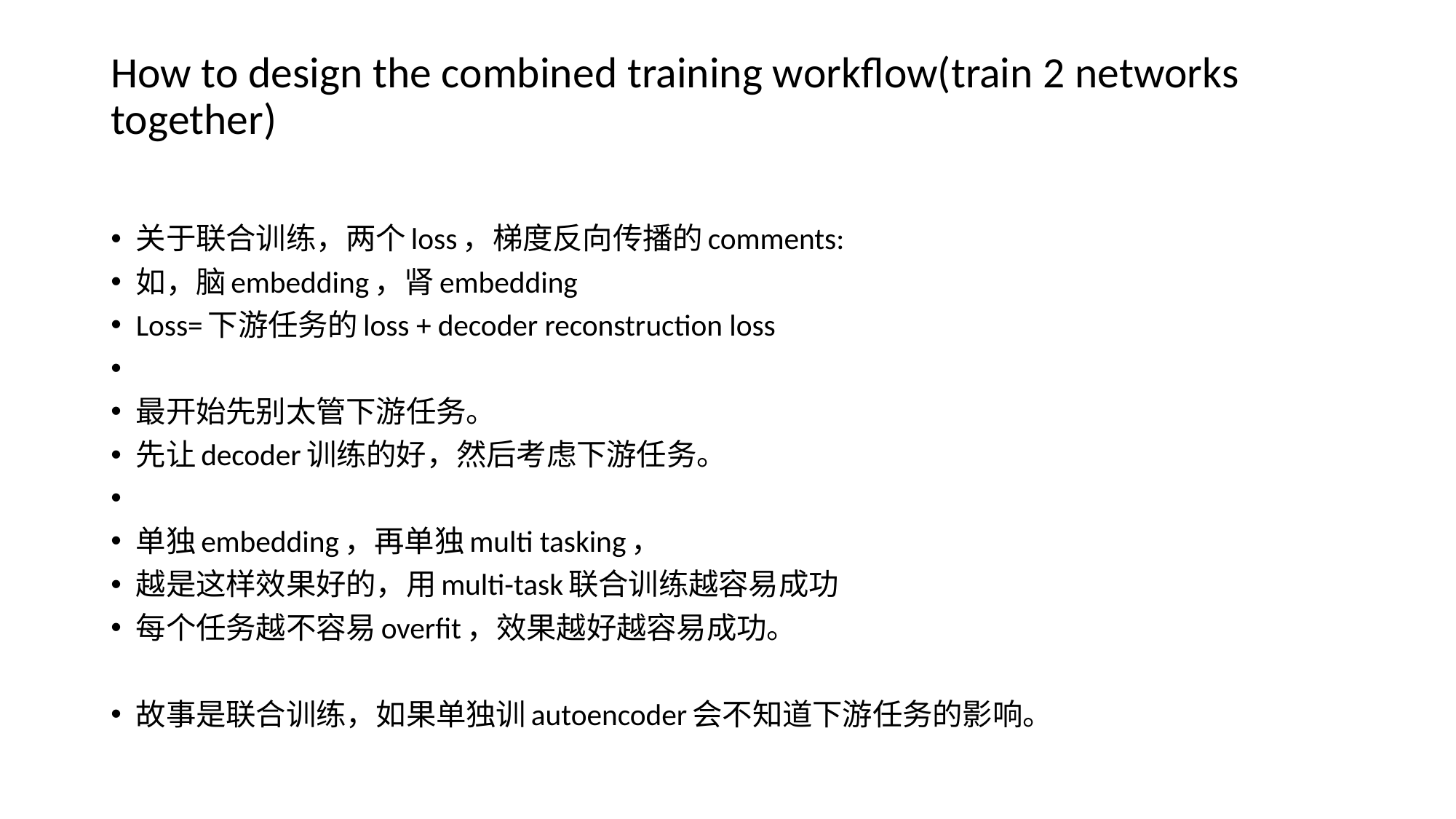

# How to design the combined training workflow(train 2 networks together)
关于联合训练，两个loss，梯度反向传播的comments:
如，脑embedding，肾embedding
Loss=下游任务的loss + decoder reconstruction loss

最开始先别太管下游任务。
先让decoder训练的好，然后考虑下游任务。

单独embedding，再单独multi tasking，
越是这样效果好的，用multi-task联合训练越容易成功
每个任务越不容易overfit，效果越好越容易成功。

故事是联合训练，如果单独训autoencoder会不知道下游任务的影响。